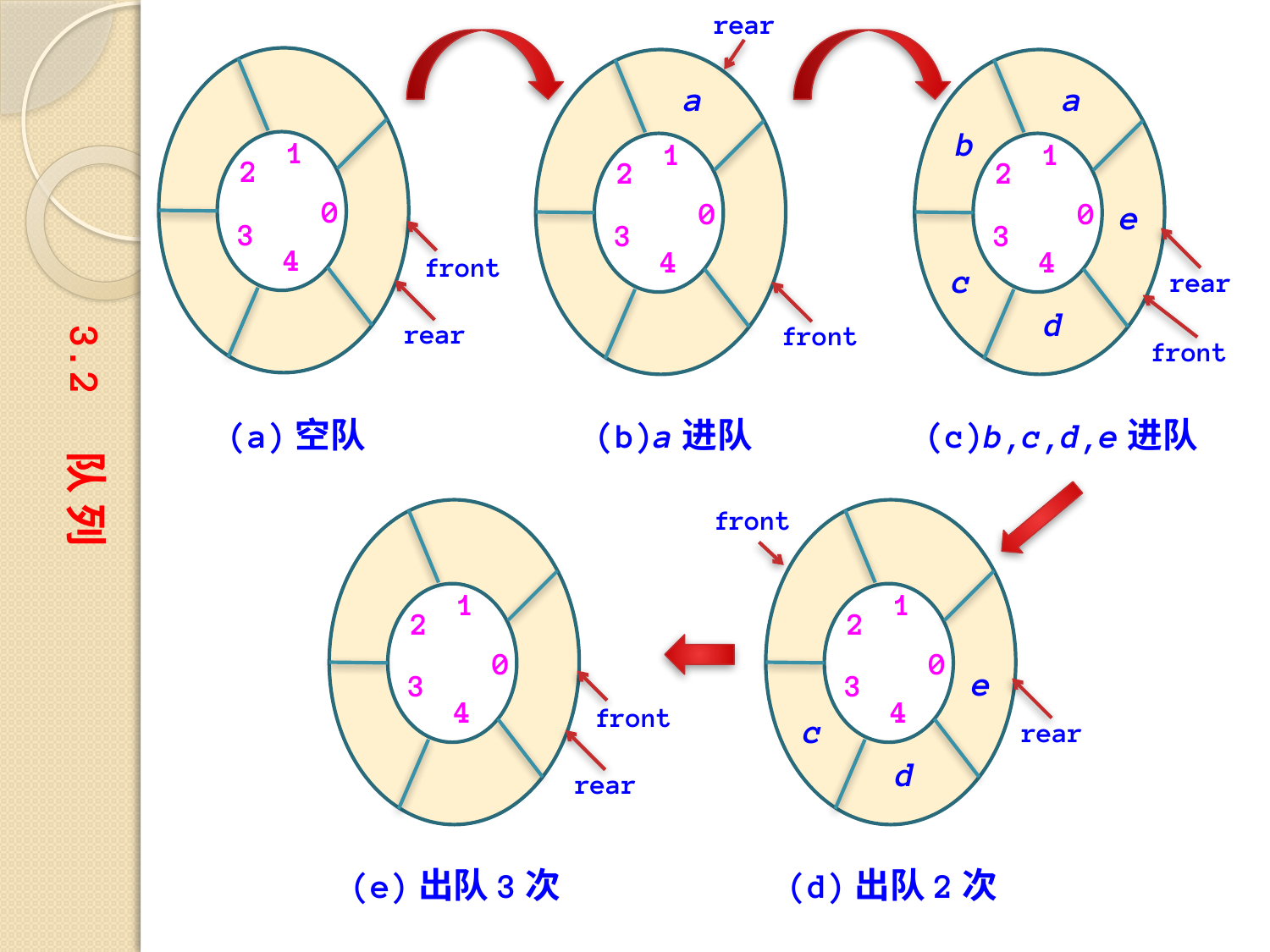

rear

a

1
2
0
3
4
front
(b)a进队

a
b

1
2
e
0
3
4
c
rear
d
front
(c)b,c,d,e进队

1
2
0
3
4
front
rear
(a)空队
3.2  队 列

front

1
2
0
e
3
4
c
rear
d
(d)出队2次

1
2

0
3
4
front
rear
(e)出队3次